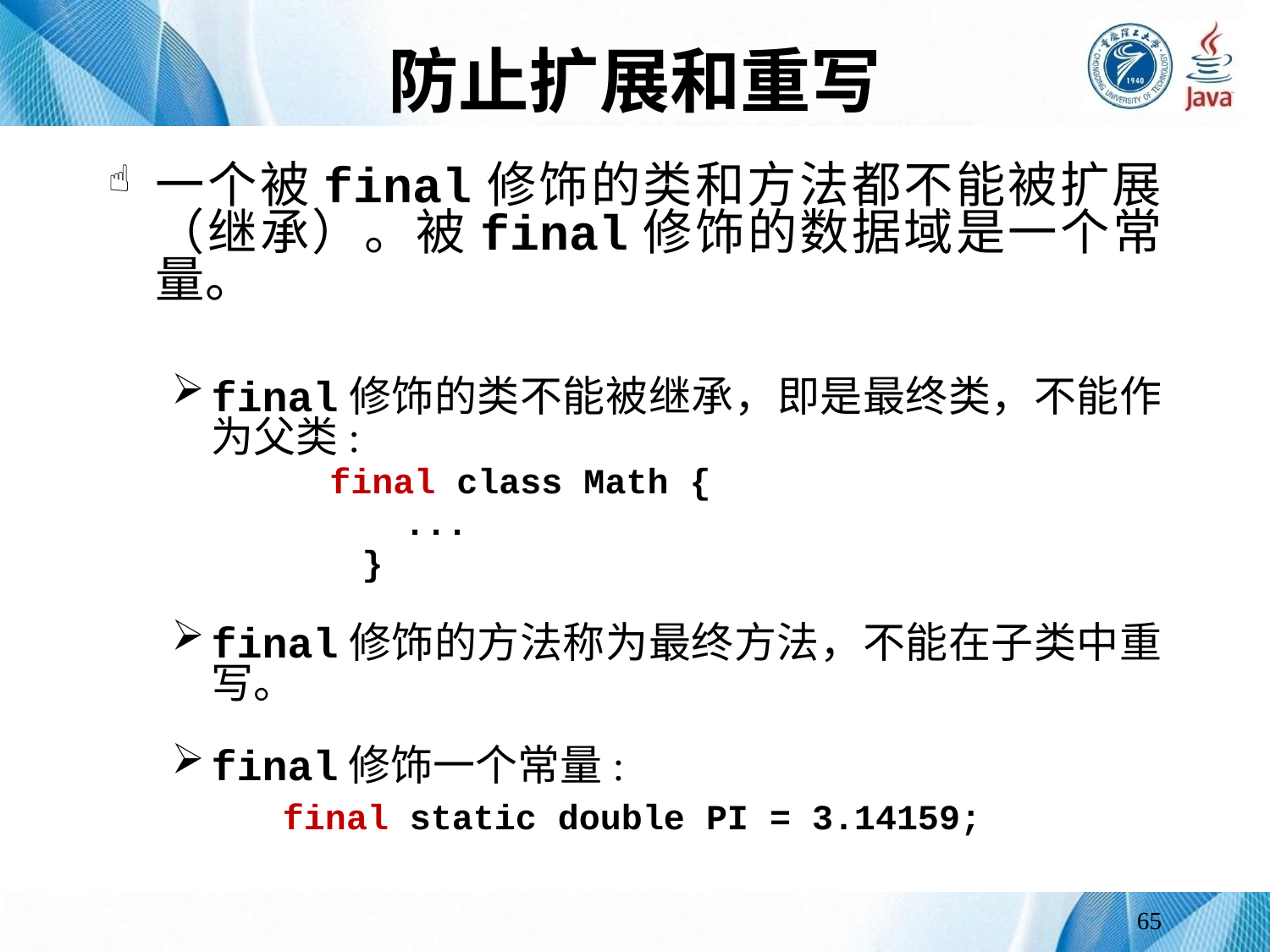

# 防止扩展和重写
一个被final修饰的类和方法都不能被扩展（继承）。被final修饰的数据域是一个常量。

final修饰的类不能被继承，即是最终类，不能作为父类:
       final class Math {
     ...
   }
final修饰的方法称为最终方法，不能在子类中重写。
final修饰一个常量:
       	final static double PI = 3.14159;

65